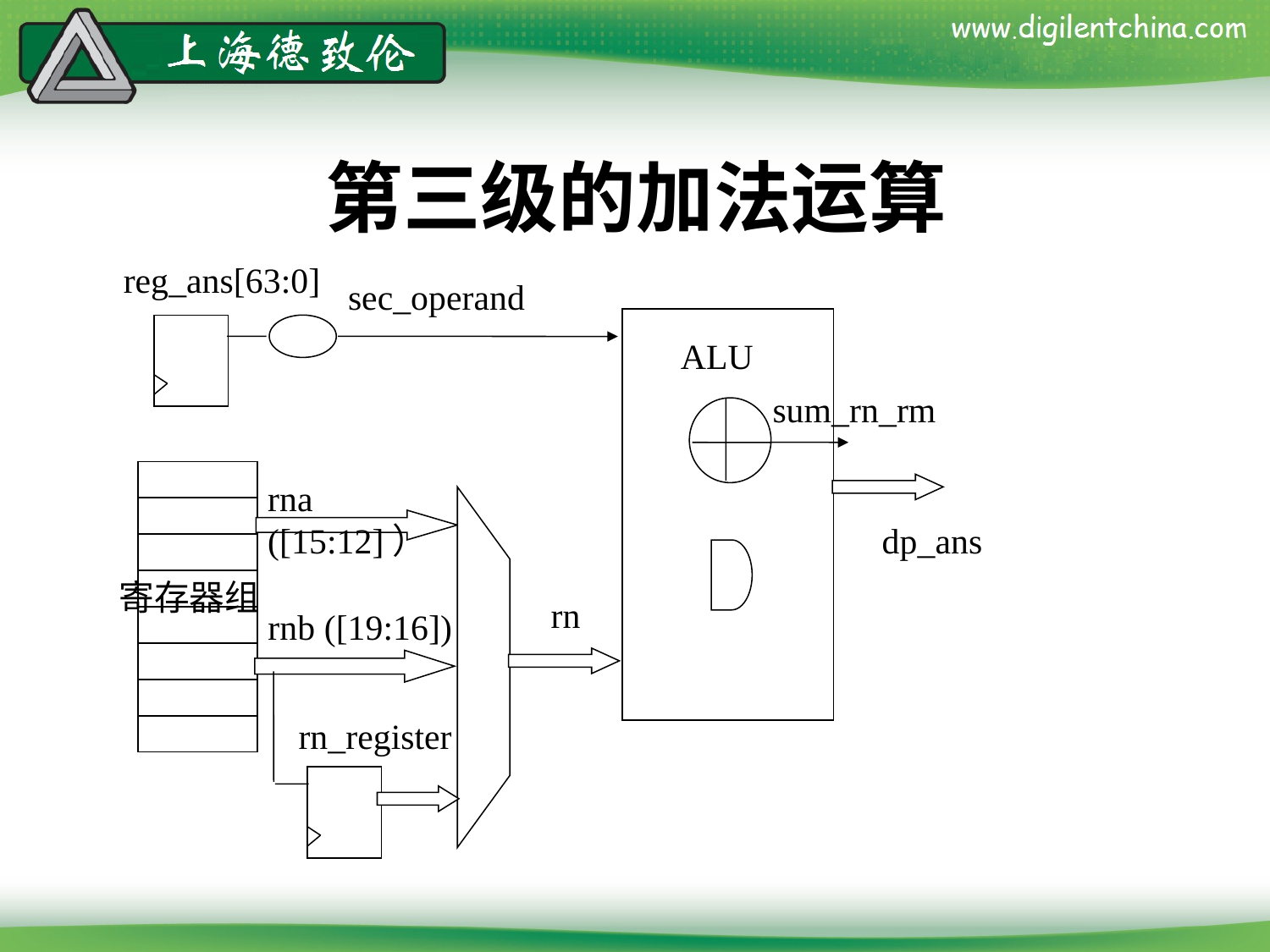

# 第三级的加法运算

reg_ans[63:0]
sec_operand

ALU

sum_rn_rm

rna ([15:12]）

dp_ans

寄存器组
rn
rnb ([19:16])

rn_register